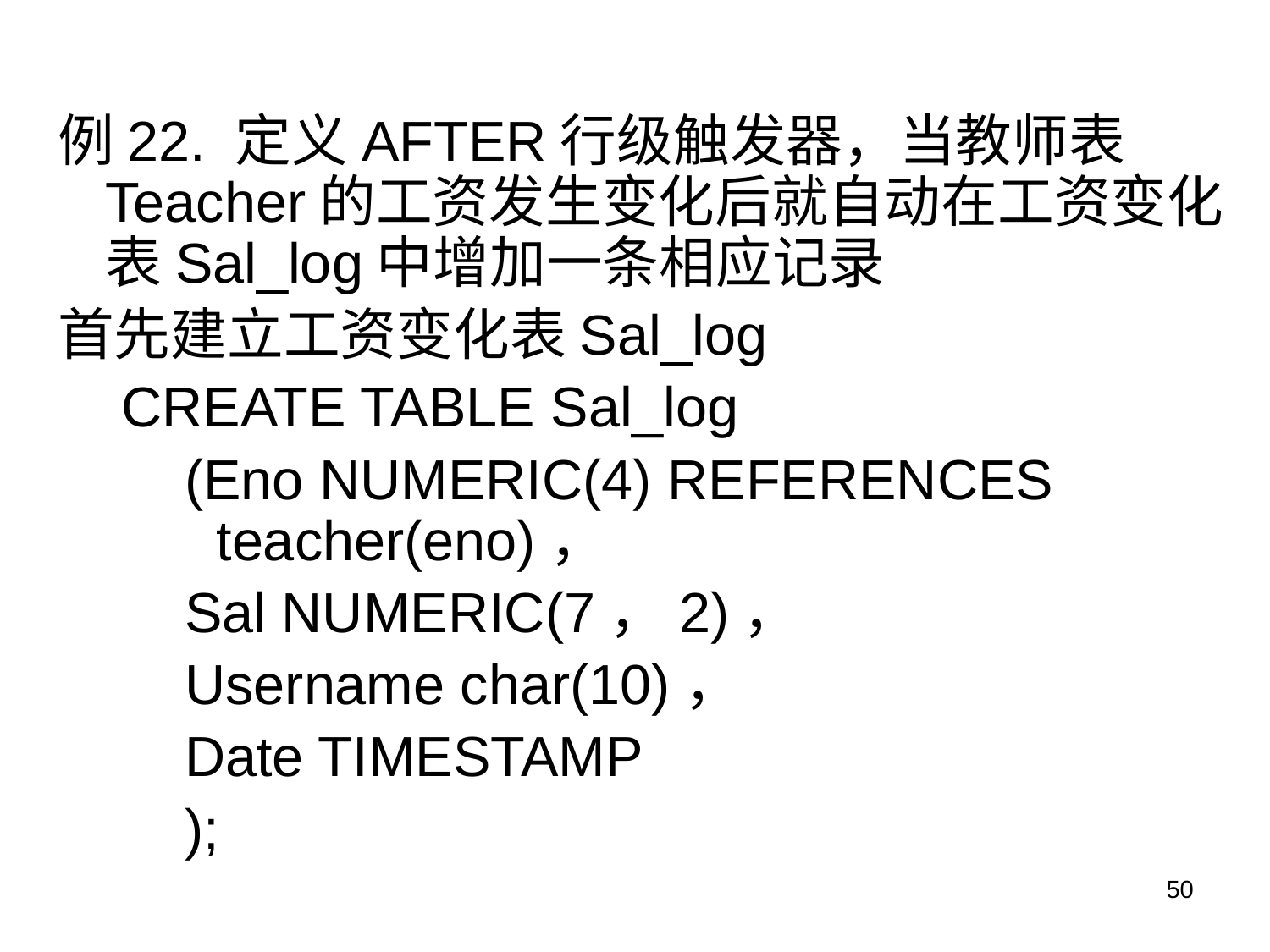

例22. 定义AFTER行级触发器，当教师表Teacher的工资发生变化后就自动在工资变化表Sal_log中增加一条相应记录
首先建立工资变化表Sal_log
CREATE TABLE Sal_log
(Eno NUMERIC(4) REFERENCES teacher(eno)，
Sal NUMERIC(7，2)，
Username char(10)，
Date TIMESTAMP
);

50